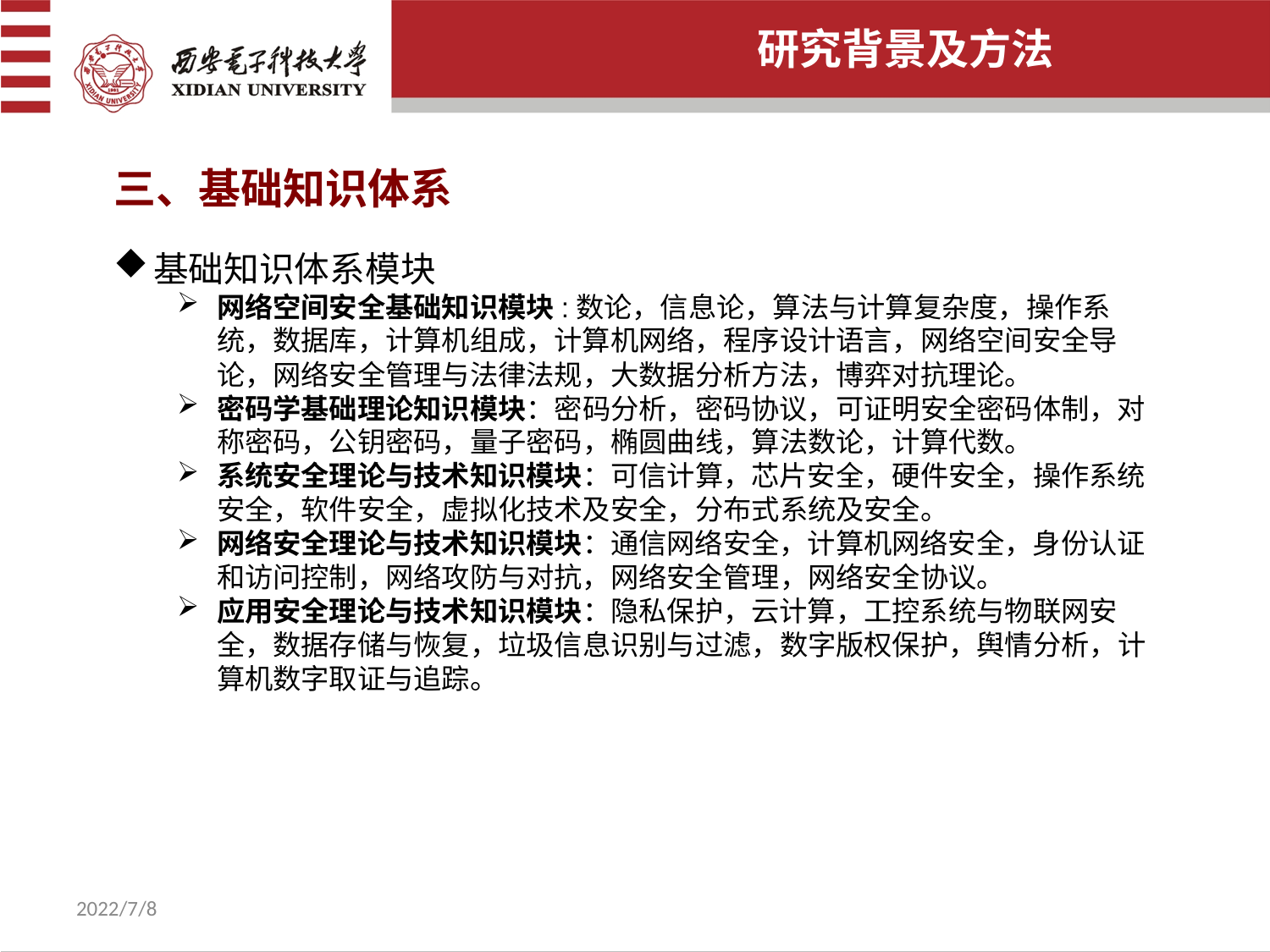

研究背景及方法
三、基础知识体系

基础知识体系模块
网络空间安全基础知识模块:数论，信息论，算法与计算复杂度，操作系统，数据库，计算机组成，计算机网络，程序设计语言，网络空间安全导论，网络安全管理与法律法规，大数据分析方法，博弈对抗理论。
密码学基础理论知识模块：密码分析，密码协议，可证明安全密码体制，对称密码，公钥密码，量子密码，椭圆曲线，算法数论，计算代数。
系统安全理论与技术知识模块：可信计算，芯片安全，硬件安全，操作系统安全，软件安全，虚拟化技术及安全，分布式系统及安全。
网络安全理论与技术知识模块：通信网络安全，计算机网络安全，身份认证和访问控制，网络攻防与对抗，网络安全管理，网络安全协议。
应用安全理论与技术知识模块：隐私保护，云计算，工控系统与物联网安全，数据存储与恢复，垃圾信息识别与过滤，数字版权保护，舆情分析，计算机数字取证与追踪。

2022/7/8